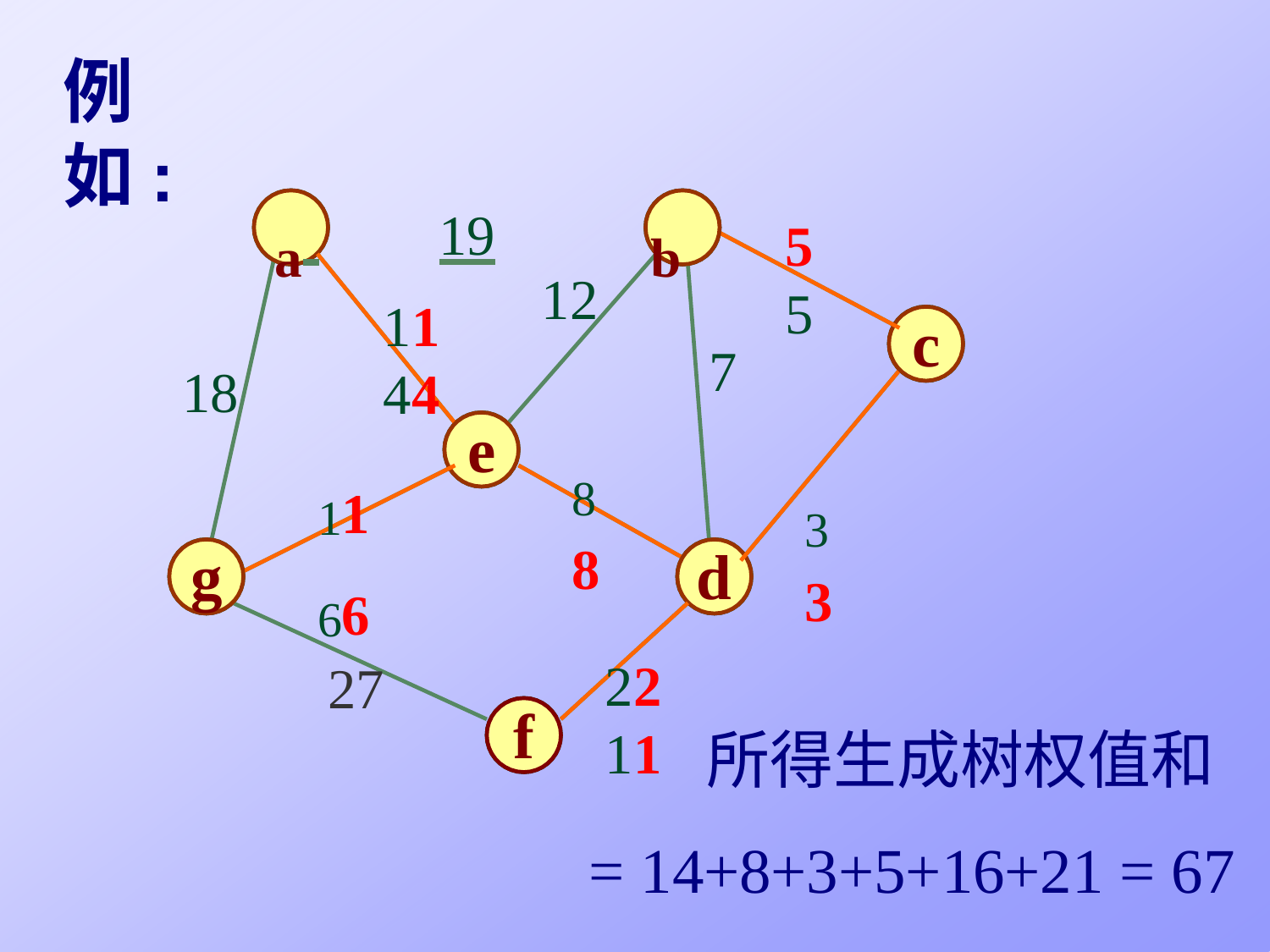

# 例如:
a 	19	b

55

12

1144
c

7
18

e

88
1166
33

g
d

2211
27
所得生成树权值和
= 14+8+3+5+16+21 = 67
f